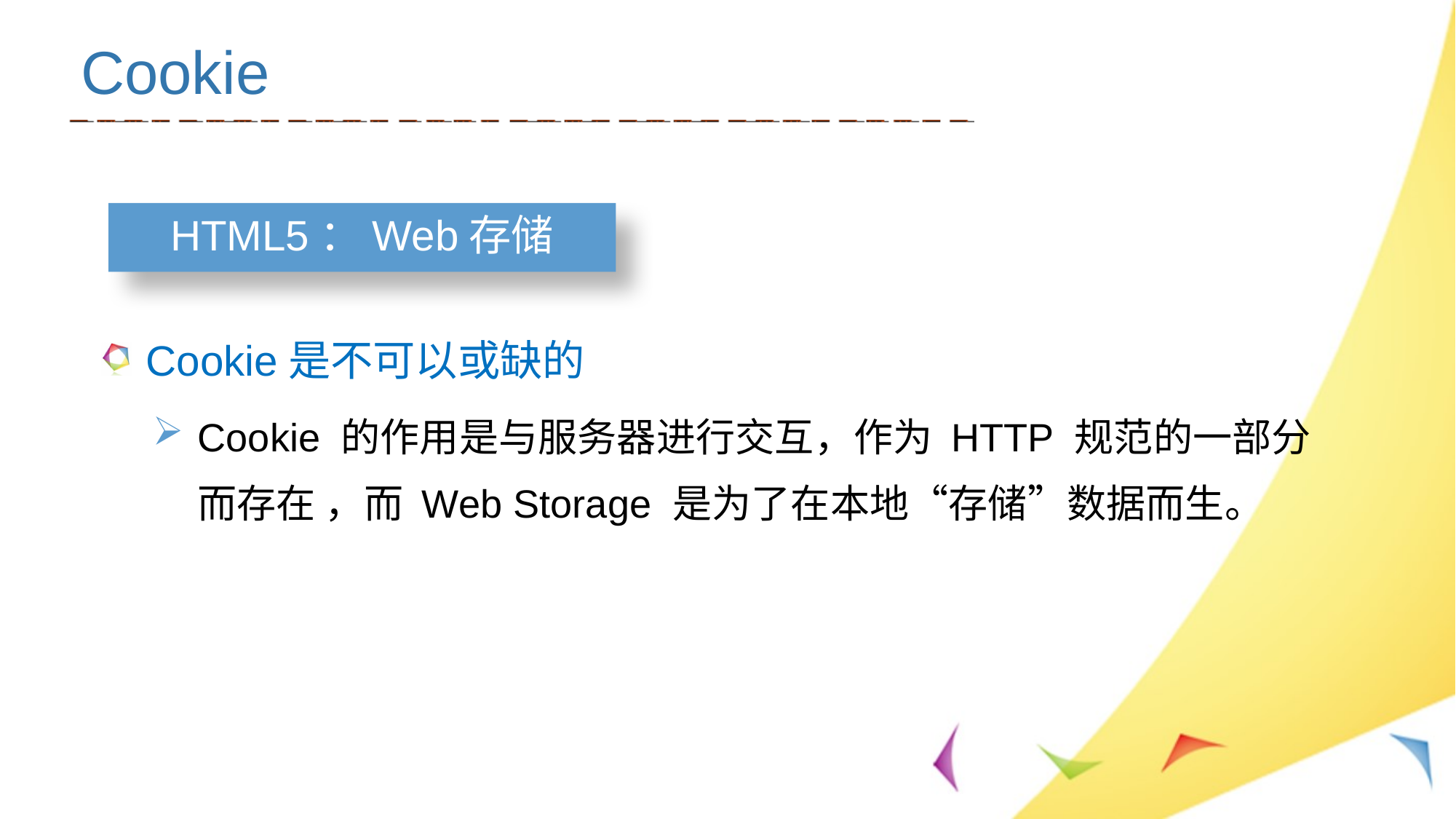

Cookie

Cookie是不可以或缺的
Cookie 的作用是与服务器进行交互，作为 HTTP 规范的一部分而存在 ，而 Web Storage 是为了在本地“存储”数据而生。

HTML5：Web存储